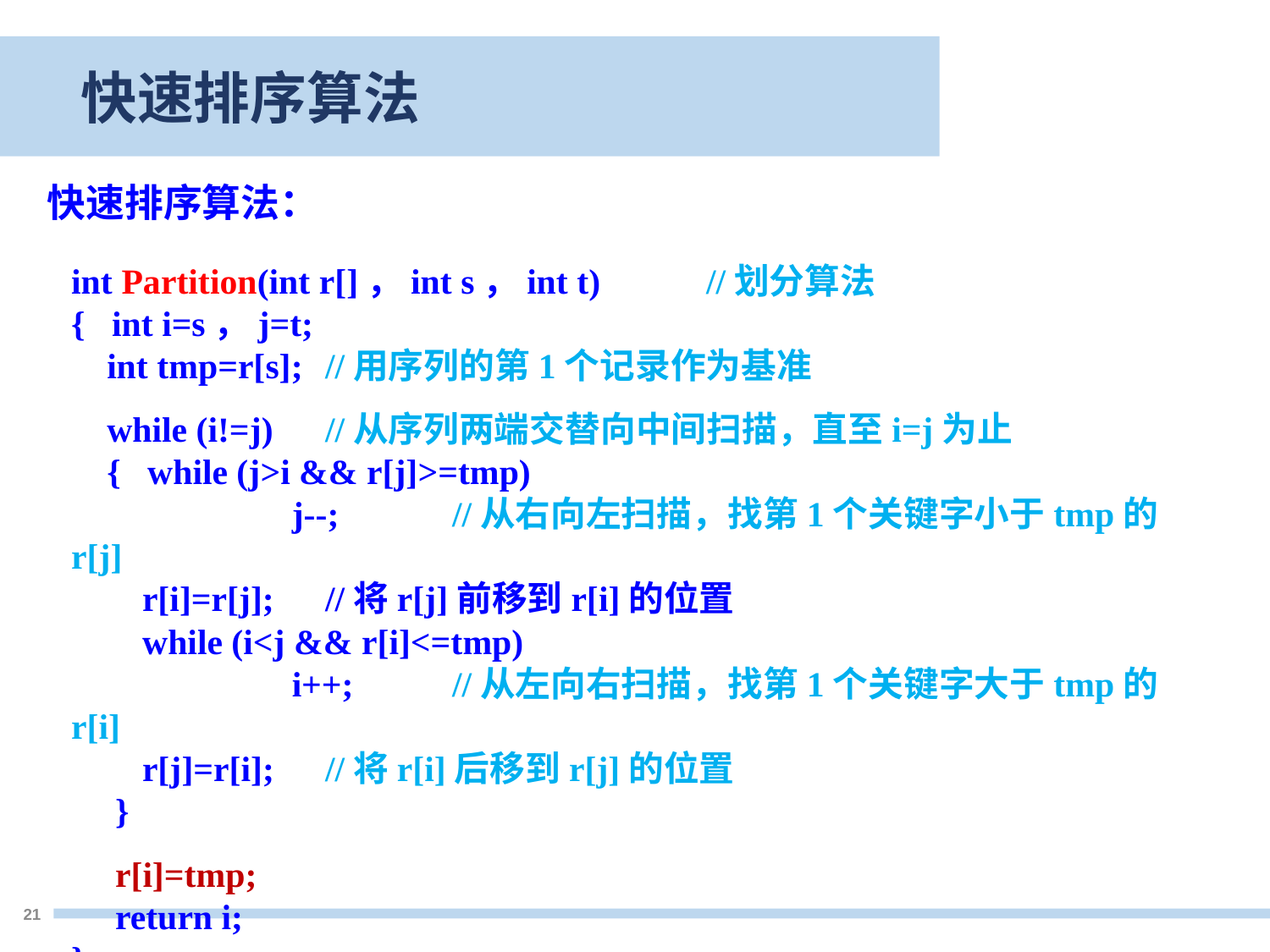

快速排序算法
快速排序算法：
int Partition(int r[]，int s，int t)	//划分算法
{   int i=s，j=t;
    int tmp=r[s];	//用序列的第1个记录作为基准
    while (i!=j)	//从序列两端交替向中间扫描，直至i=j为止
    {   while (j>i && r[j]>=tmp)
　　　　　　j--;    	//从右向左扫描，找第1个关键字小于tmp的r[j]
        r[i]=r[j];	//将r[j]前移到r[i]的位置
        while (i<j && r[i]<=tmp)
　　　　　　i++;   	//从左向右扫描，找第1个关键字大于tmp的r[i]
        r[j]=r[i];	//将r[i]后移到r[j]的位置
　}
　r[i]=tmp;
　return i;
}
21